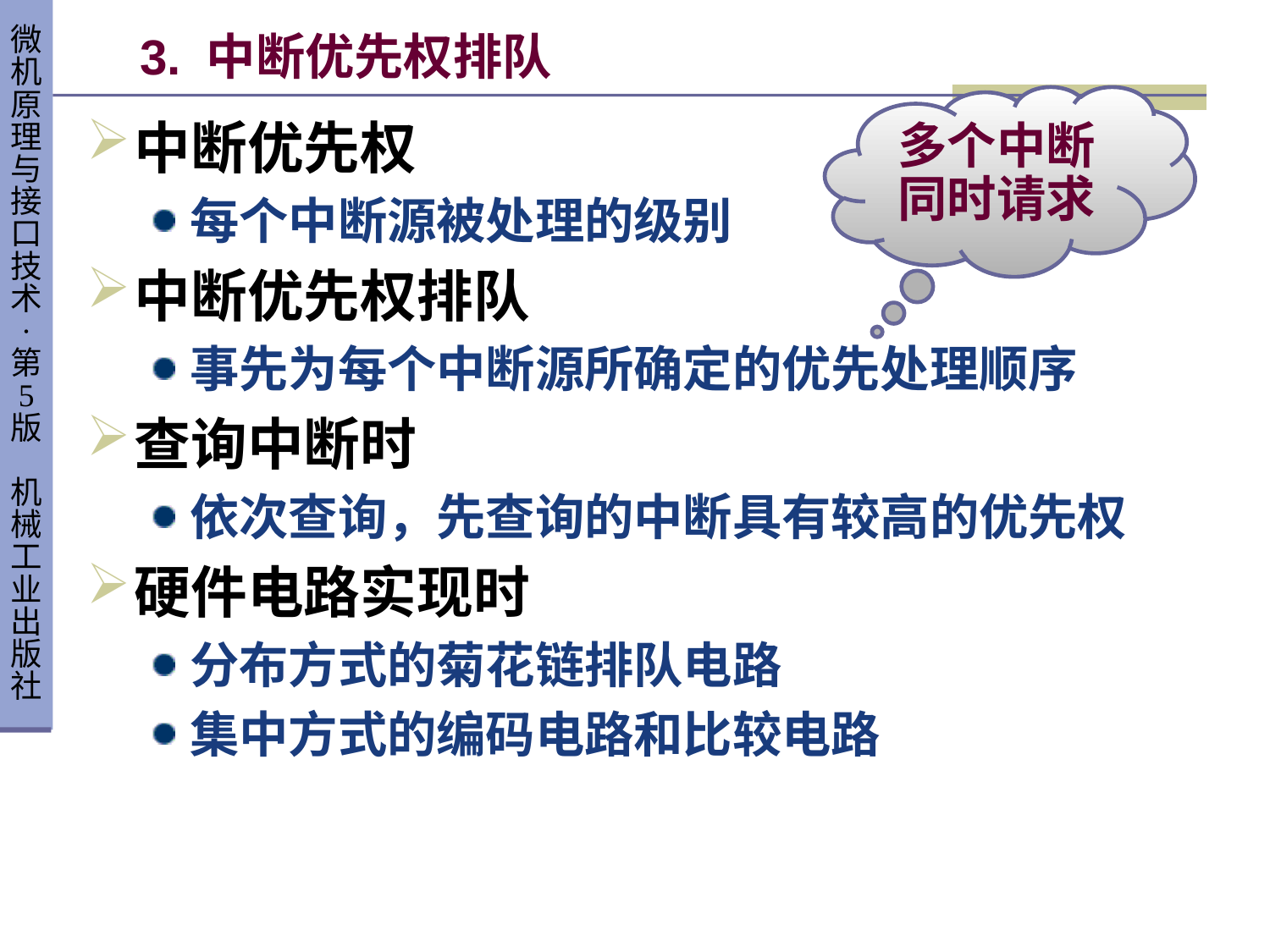

# 3. 中断优先权排队
多个中断同时请求
中断优先权
每个中断源被处理的级别
中断优先权排队
事先为每个中断源所确定的优先处理顺序
查询中断时
依次查询，先查询的中断具有较高的优先权
硬件电路实现时
分布方式的菊花链排队电路
集中方式的编码电路和比较电路